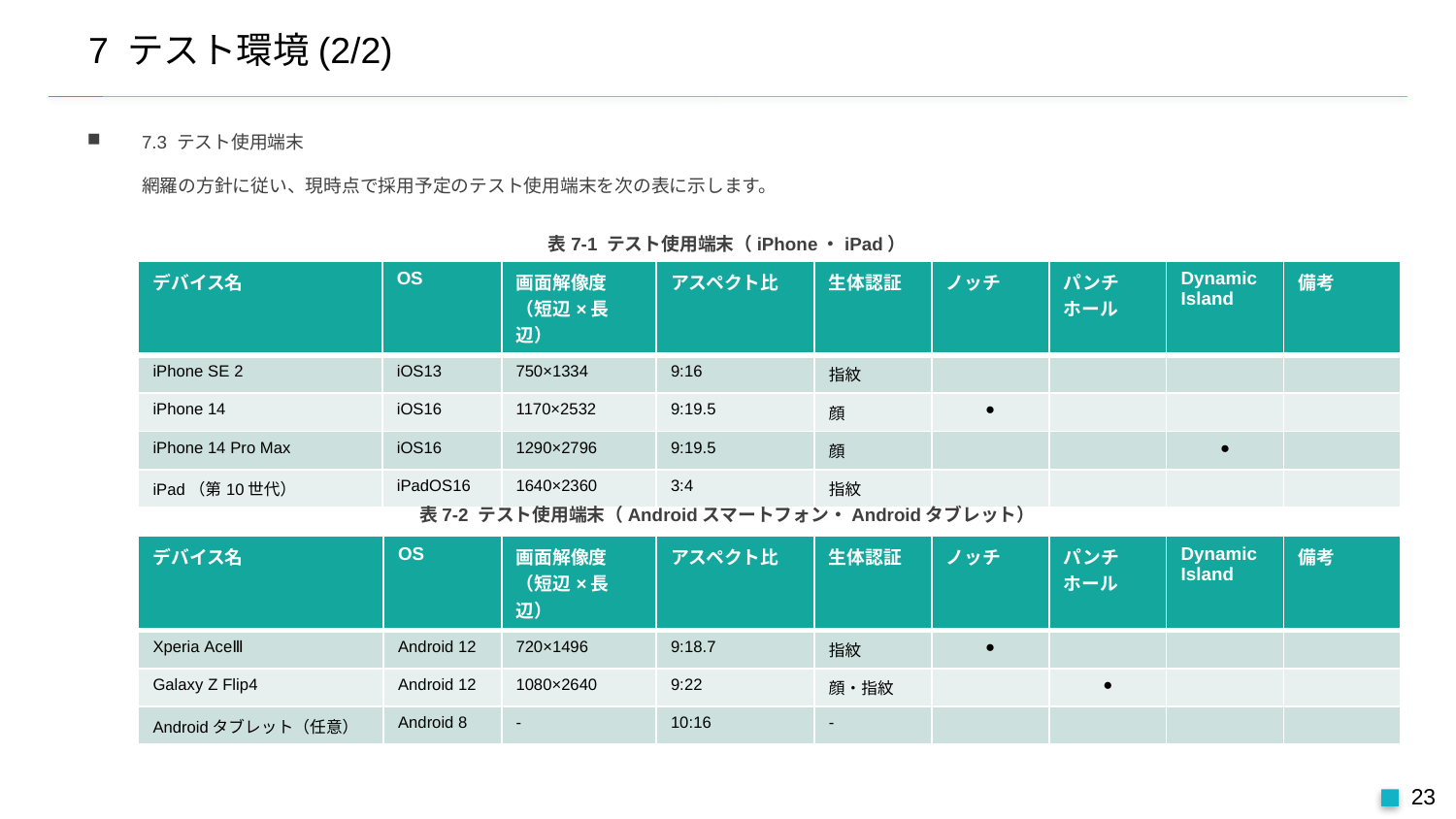

# 7 テスト環境(2/2)
7.3 テスト使用端末
網羅の方針に従い、現時点で採用予定のテスト使用端末を次の表に示します。
表7-1 テスト使用端末（iPhone・iPad）
| デバイス名 | OS | 画面解像度 （短辺×長辺） | アスペクト比 | 生体認証 | ノッチ | パンチ ホール | Dynamic Island | 備考 |
| --- | --- | --- | --- | --- | --- | --- | --- | --- |
| iPhone SE 2 | iOS13 | 750×1334 | 9:16 | 指紋 |  |  |  |  |
| iPhone 14 | iOS16 | 1170×2532 | 9:19.5 | 顔 | ● |  |  |  |
| iPhone 14 Pro Max | iOS16 | 1290×2796 | 9:19.5 | 顔 |  |  | ● |  |
| iPad（第10世代） | iPadOS16 | 1640×2360 | 3:4 | 指紋 |  |  |  |  |
表7-2 テスト使用端末（Androidスマートフォン・Androidタブレット）
| デバイス名 | OS | 画面解像度 （短辺×長辺） | アスペクト比 | 生体認証 | ノッチ | パンチ ホール | Dynamic  Island | 備考 |
| --- | --- | --- | --- | --- | --- | --- | --- | --- |
| Xperia AceⅢ | Android 12 | 720×1496 | 9:18.7 | 指紋 | ● |  |  |  |
| Galaxy Z Flip4 | Android 12 | 1080×2640 | 9:22 | 顔・指紋 |  | ● |  |  |
| Androidタブレット（任意） | Android 8 | - | 10:16 | - |  |  |  |  |